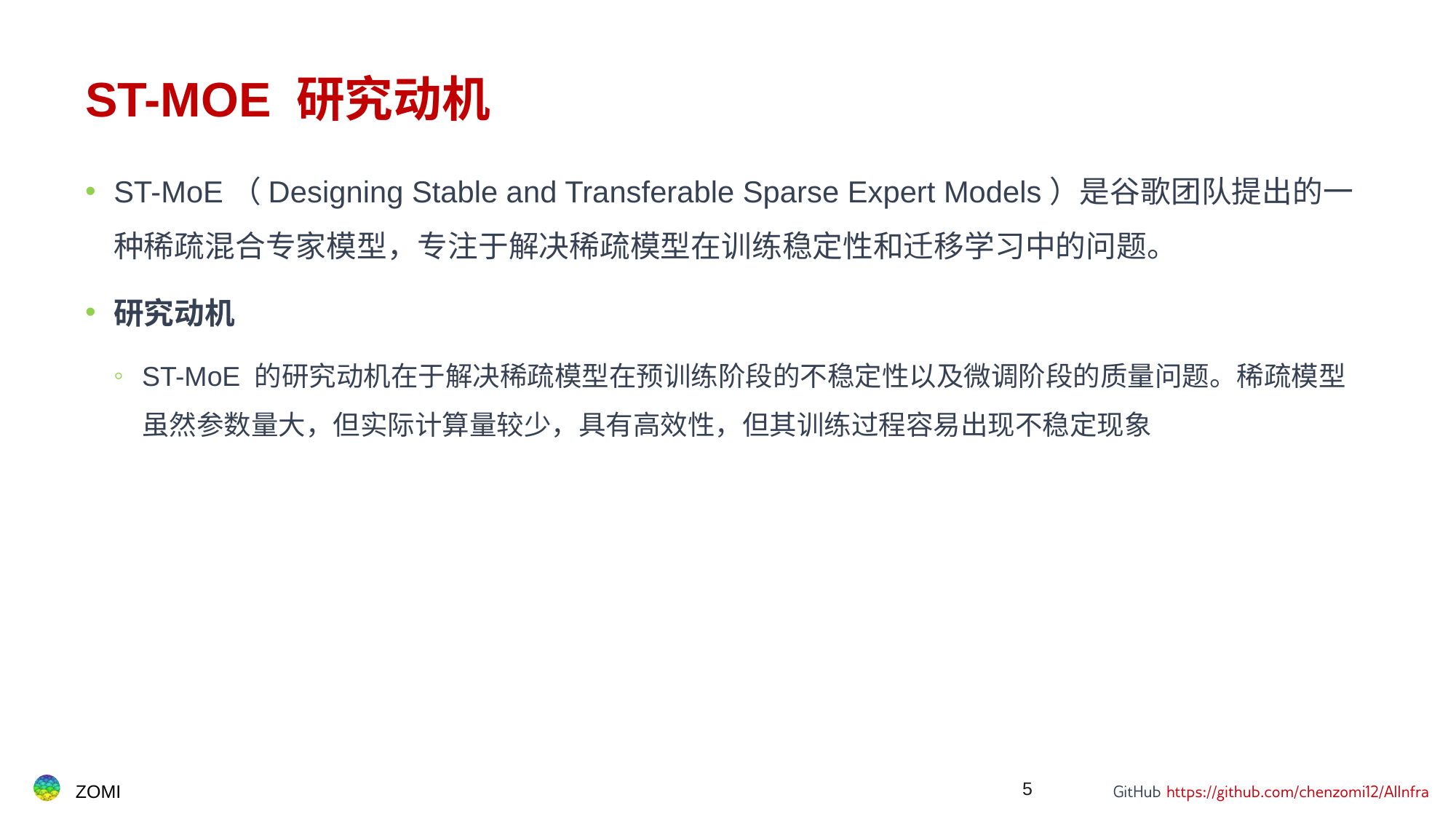

# ST-MOE 研究动机
ST-MoE（Designing Stable and Transferable Sparse Expert Models）是谷歌团队提出的一种稀疏混合专家模型，专注于解决稀疏模型在训练稳定性和迁移学习中的问题。
研究动机
ST-MoE 的研究动机在于解决稀疏模型在预训练阶段的不稳定性以及微调阶段的质量问题。稀疏模型虽然参数量大，但实际计算量较少，具有高效性，但其训练过程容易出现不稳定现象